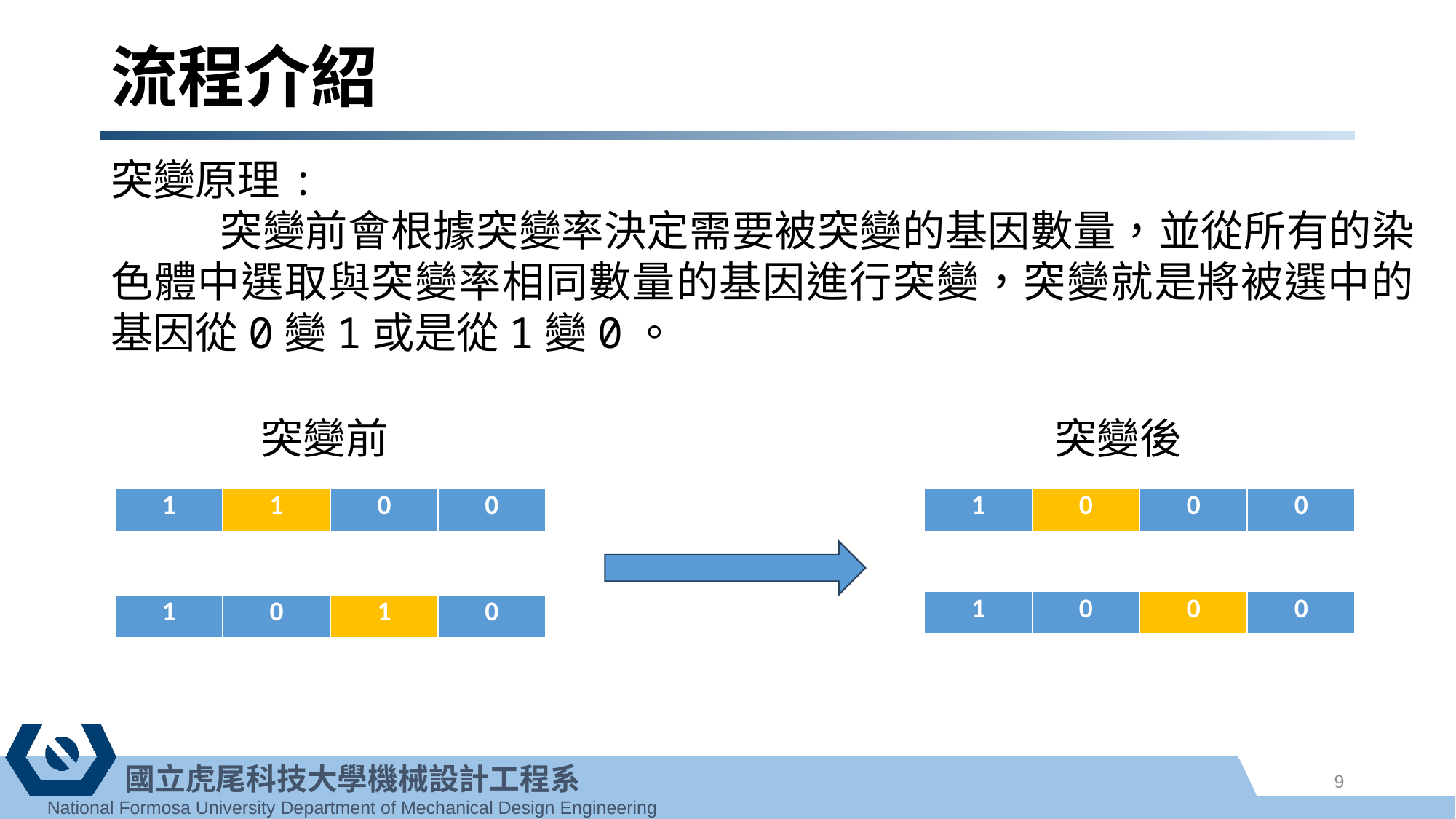

# 流程介紹
突變原理:
	突變前會根據突變率決定需要被突變的基因數量，並從所有的染色體中選取與突變率相同數量的基因進行突變，突變就是將被選中的基因從0變1或是從1變0。
突變前
突變後
| 1 | 1 | 0 | 0 |
| --- | --- | --- | --- |
| 1 | 0 | 0 | 0 |
| --- | --- | --- | --- |

| 1 | 0 | 0 | 0 |
| --- | --- | --- | --- |
| 1 | 0 | 1 | 0 |
| --- | --- | --- | --- |
9